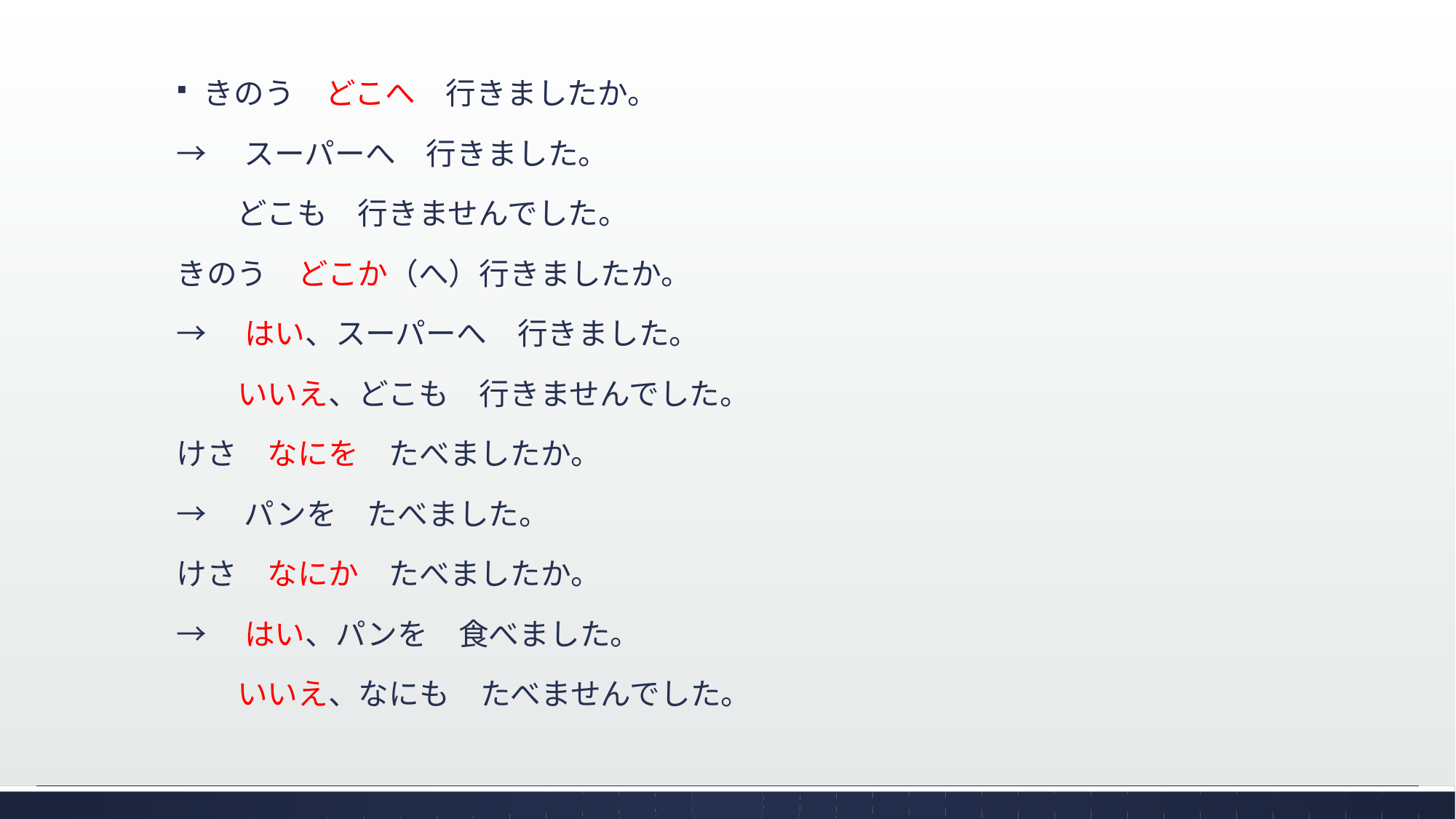

きのう　どこへ　行きましたか。
→　スーパーへ　行きました。
　　どこも　行きませんでした。
きのう　どこか（へ）行きましたか。
→　はい、スーパーへ　行きました。
　　いいえ、どこも　行きませんでした。
けさ　なにを　たべましたか。
→　パンを　たべました。
けさ　なにか　たべましたか。
→　はい、パンを　食べました。
　　いいえ、なにも　たべませんでした。